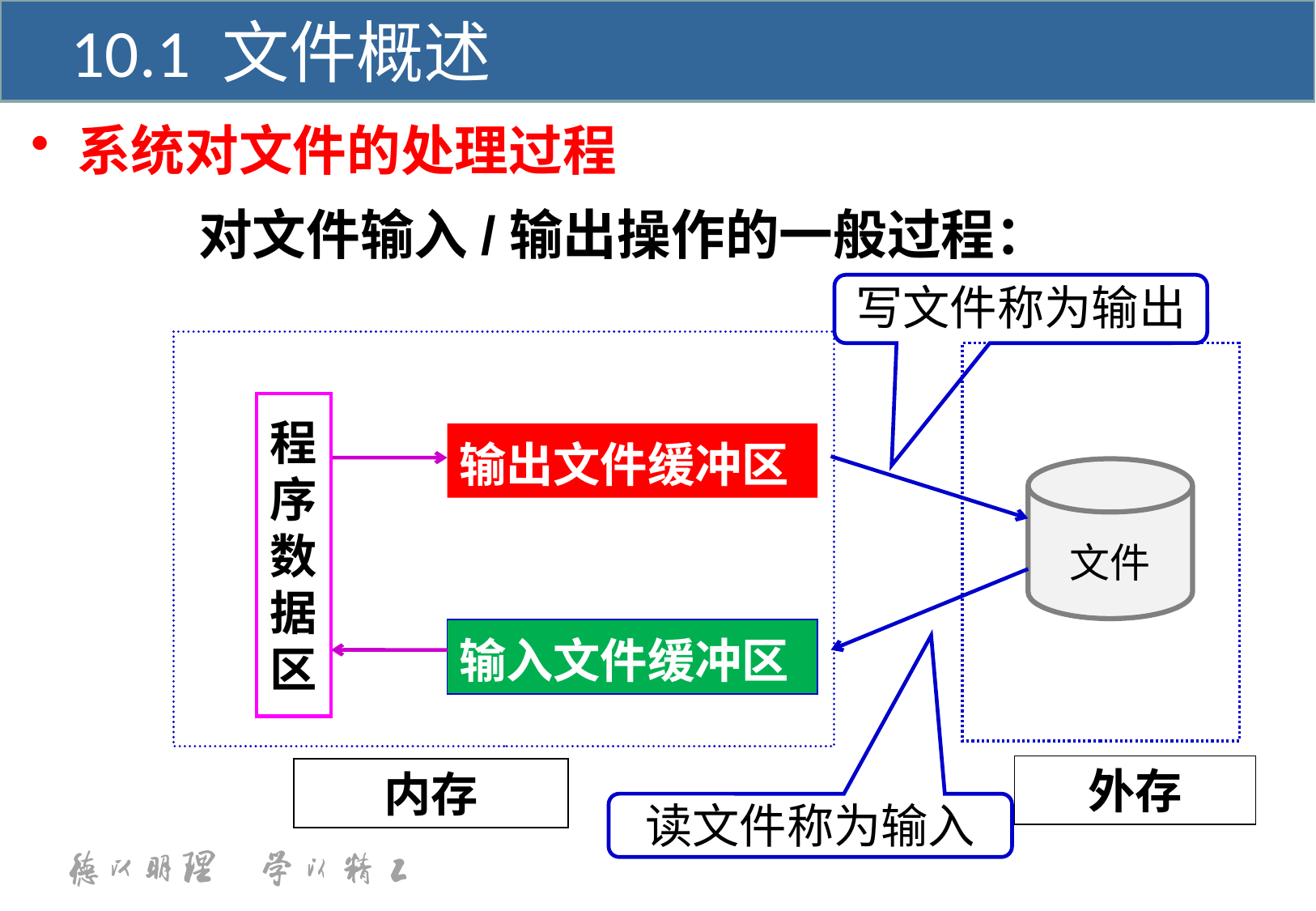

10.1 文件概述
系统对文件的处理过程
		对文件输入/输出操作的一般过程：
写文件称为输出

程
序
数
据
区
输出文件缓冲区

文件

输入文件缓冲区

外存
内存
读文件称为输入